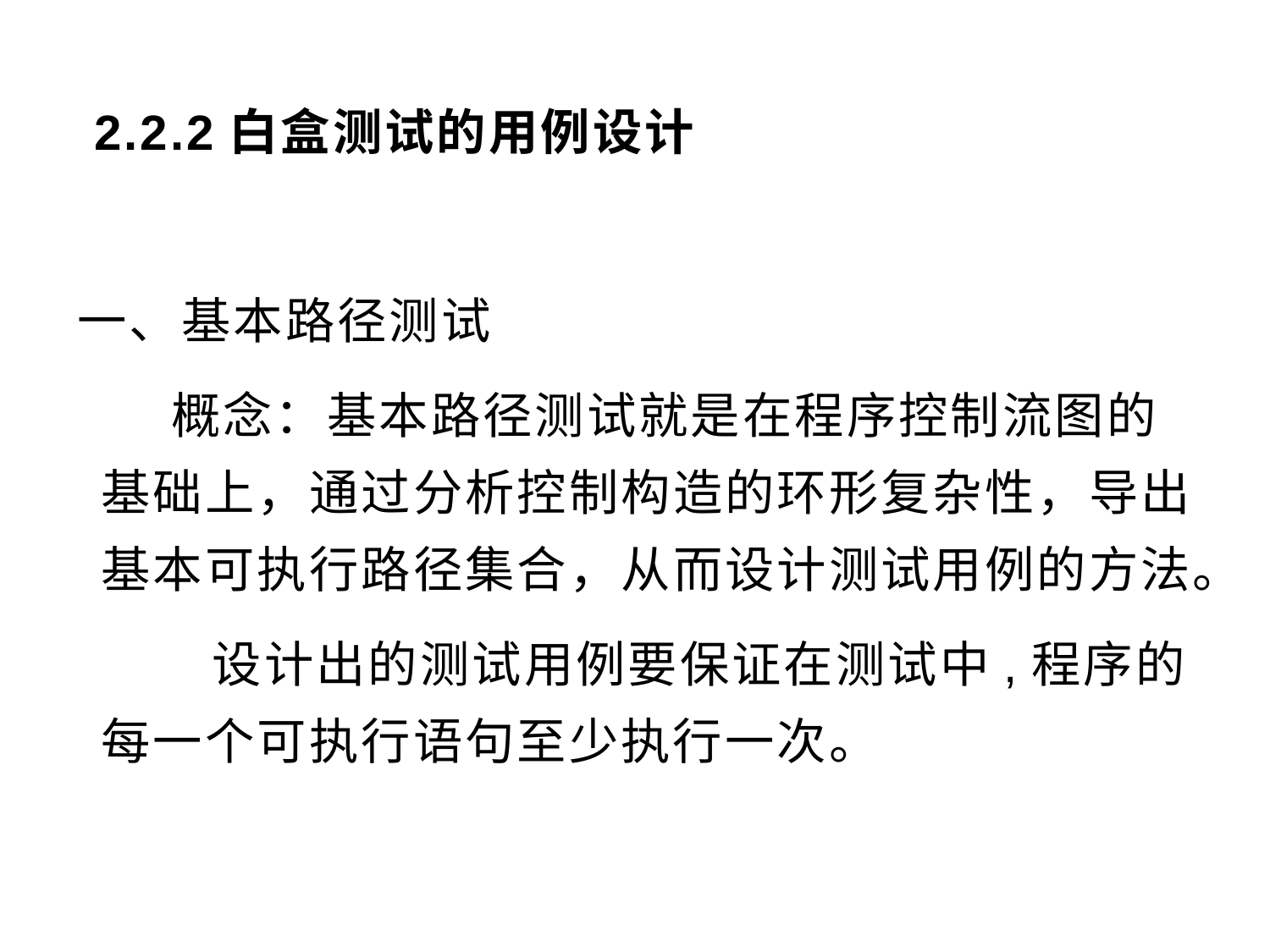

2.2.2白盒测试的用例设计

一、基本路径测试
      概念：基本路径测试就是在程序控制流图的基础上，通过分析控制构造的环形复杂性，导出基本可执行路径集合，从而设计测试用例的方法。
         设计出的测试用例要保证在测试中,程序的每一个可执行语句至少执行一次。